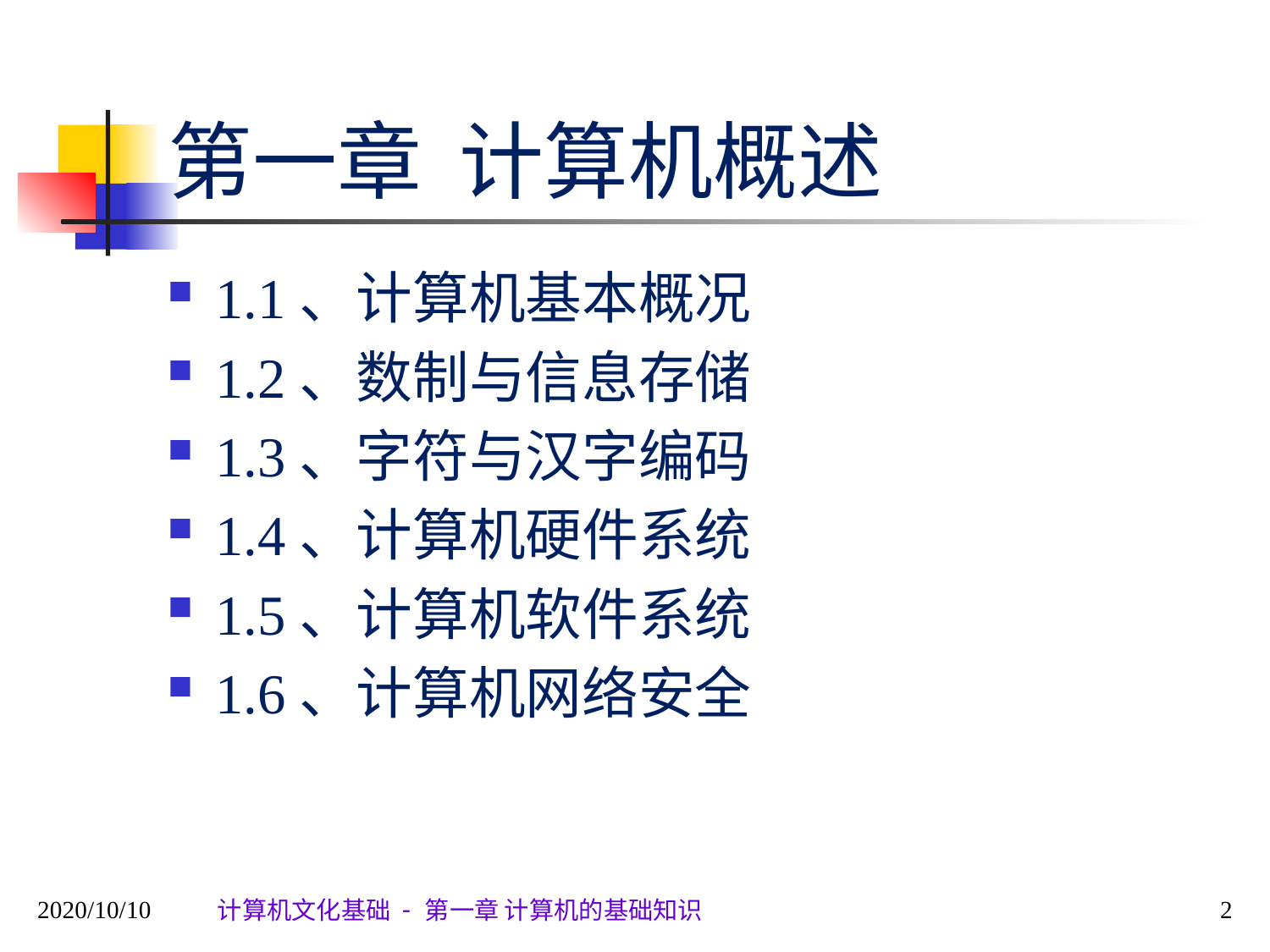

第一章  计算机概述
1.1、计算机基本概况
1.2、数制与信息存储
1.3、字符与汉字编码
1.4、计算机硬件系统
1.5、计算机软件系统
1.6、计算机网络安全
2020/10/10
2
计算机文化基础 - 第一章 计算机的基础知识